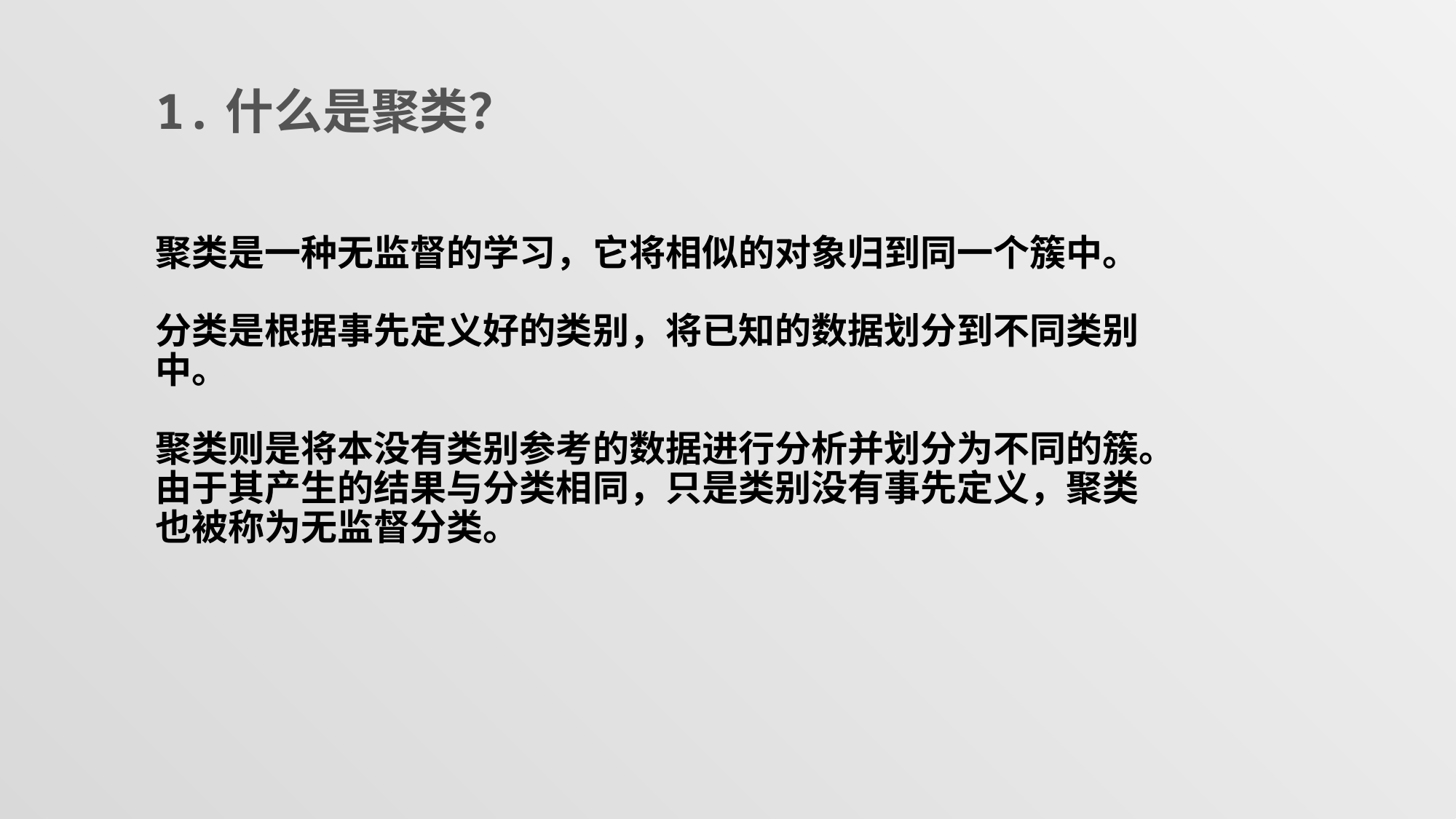

1.什么是聚类？
聚类是一种无监督的学习，它将相似的对象归到同一个簇中。

分类是根据事先定义好的类别，将已知的数据划分到不同类别中。

聚类则是将本没有类别参考的数据进行分析并划分为不同的簇。由于其产生的结果与分类相同，只是类别没有事先定义，聚类也被称为无监督分类。